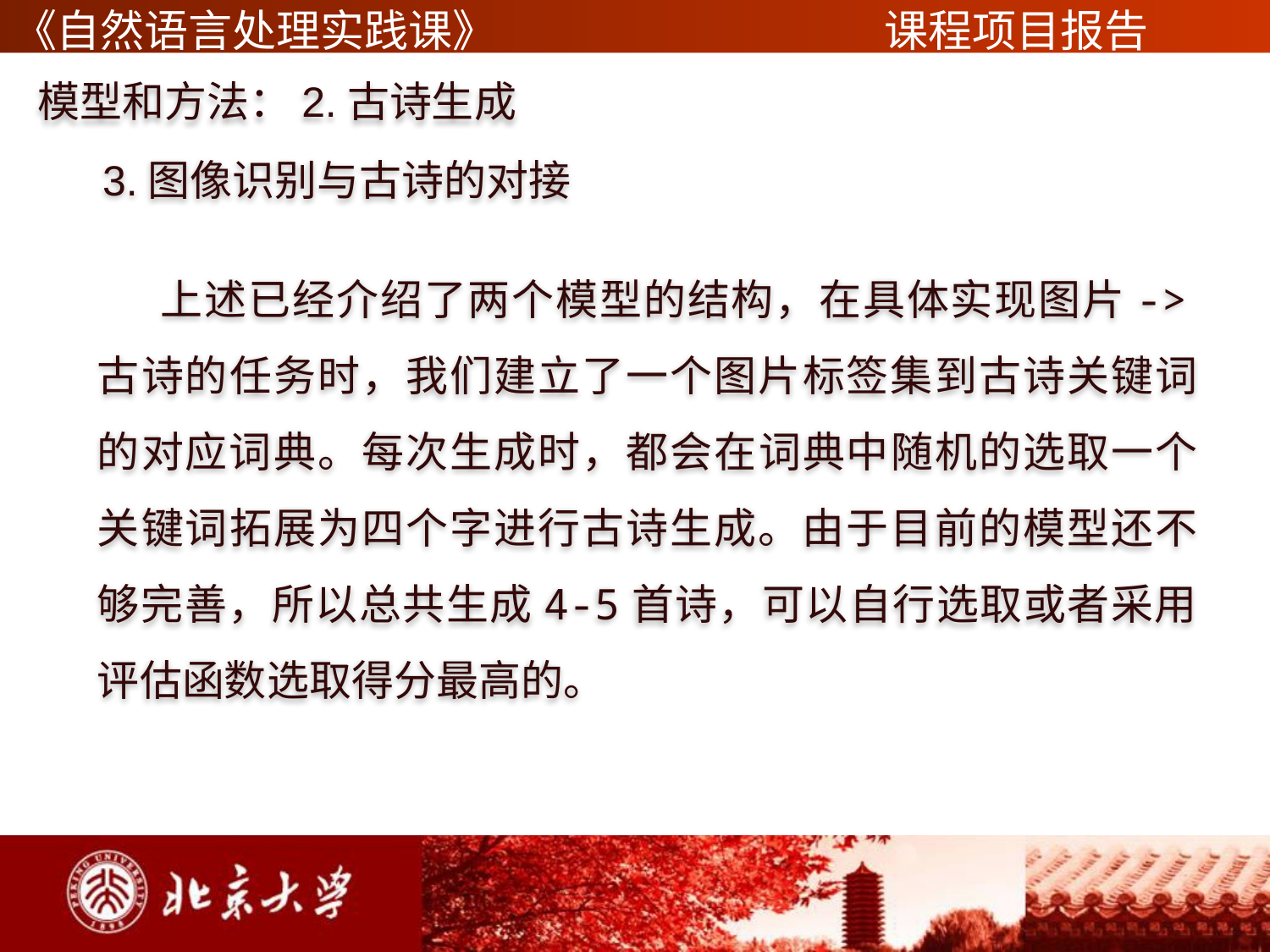

模型和方法：2.古诗生成
3.图像识别与古诗的对接
上述已经介绍了两个模型的结构，在具体实现图片->古诗的任务时，我们建立了一个图片标签集到古诗关键词的对应词典。每次生成时，都会在词典中随机的选取一个关键词拓展为四个字进行古诗生成。由于目前的模型还不够完善，所以总共生成4-5首诗，可以自行选取或者采用评估函数选取得分最高的。